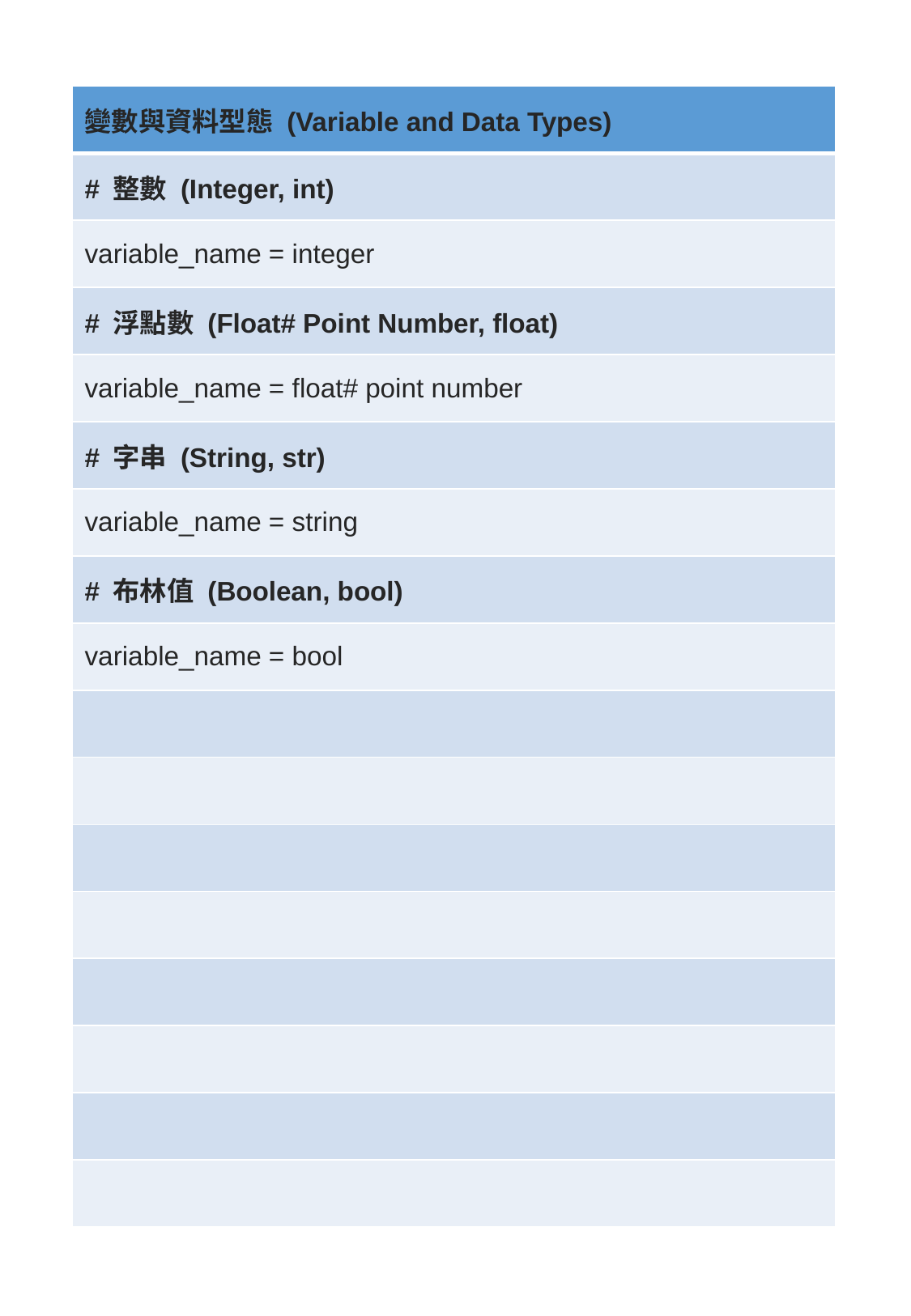

| 變數與資料型態 (Variable and Data Types) |
| --- |
| # 整數 (Integer, int) |
| variable\_name = integer |
| # 浮點數 (Float# Point Number, float) |
| variable\_name = float# point number |
| # 字串 (String, str) |
| variable\_name = string |
| # 布林值 (Boolean, bool) |
| variable\_name = bool |
|  |
|  |
|  |
|  |
|  |
|  |
|  |
|  |